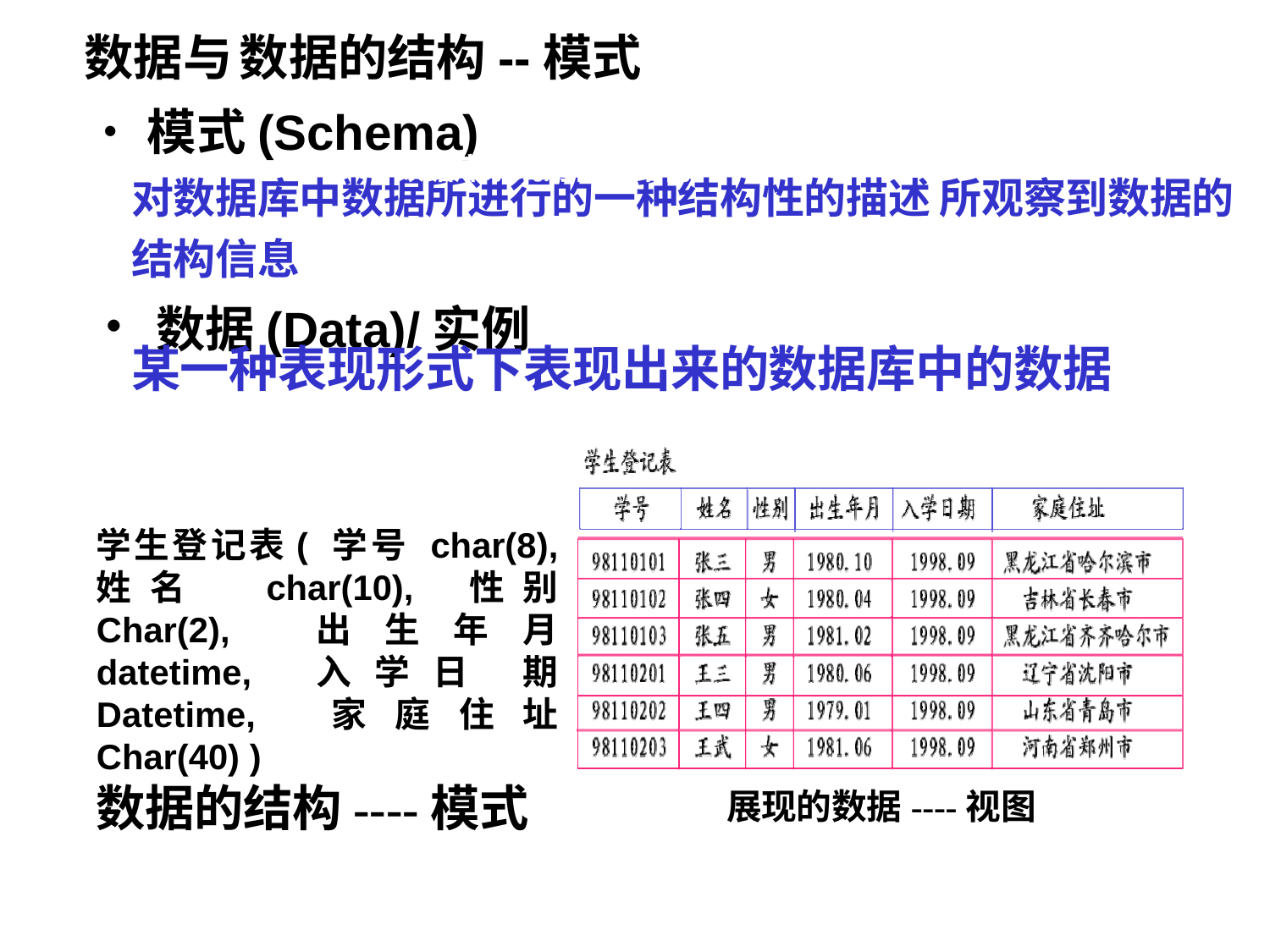

数据与	数据的结构--模式
•模式(Schema)
对数据库中数据所进行的一种结构性的描述 所观察到数据的结构信息
•数据(Data)/实例
某一种表现形式下表现出来的数据库中的数据
# 数据库系统的标准结构

学生登记表( 学号 char(8), 姓名  char(10), 性别 Char(2), 出生年月 datetime, 入学日 期 Datetime, 家庭住址 Char(40) )
数据的结构----模式
展现的数据----视图